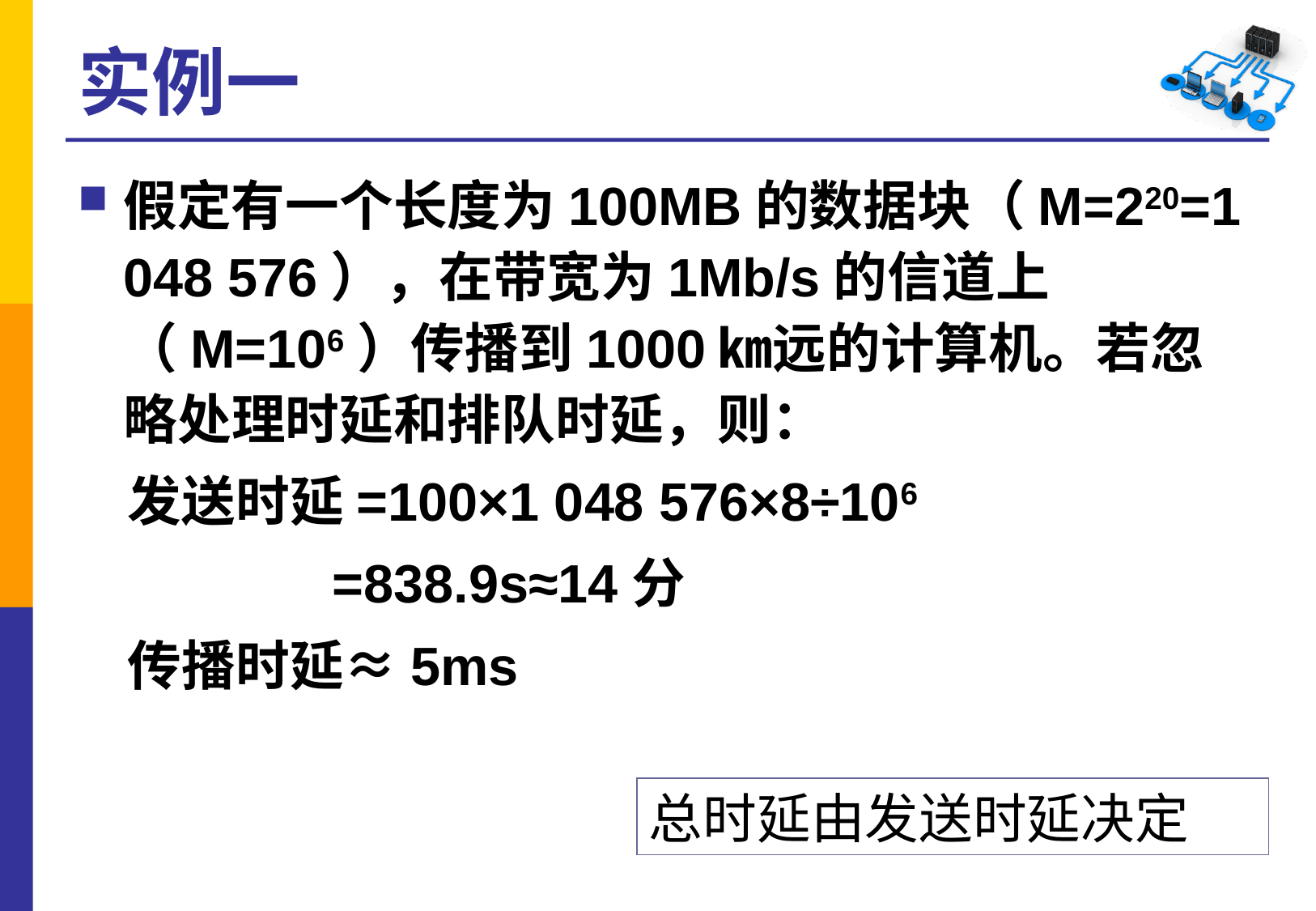

# 实例一
假定有一个长度为100MB的数据块（M=220=1 048 576），在带宽为1Mb/s的信道上（M=106）传播到1000㎞远的计算机。若忽略处理时延和排队时延，则：
   发送时延=100×1 048 576×8÷106
                 =838.9s≈14分
   传播时延≈5ms
总时延由发送时延决定